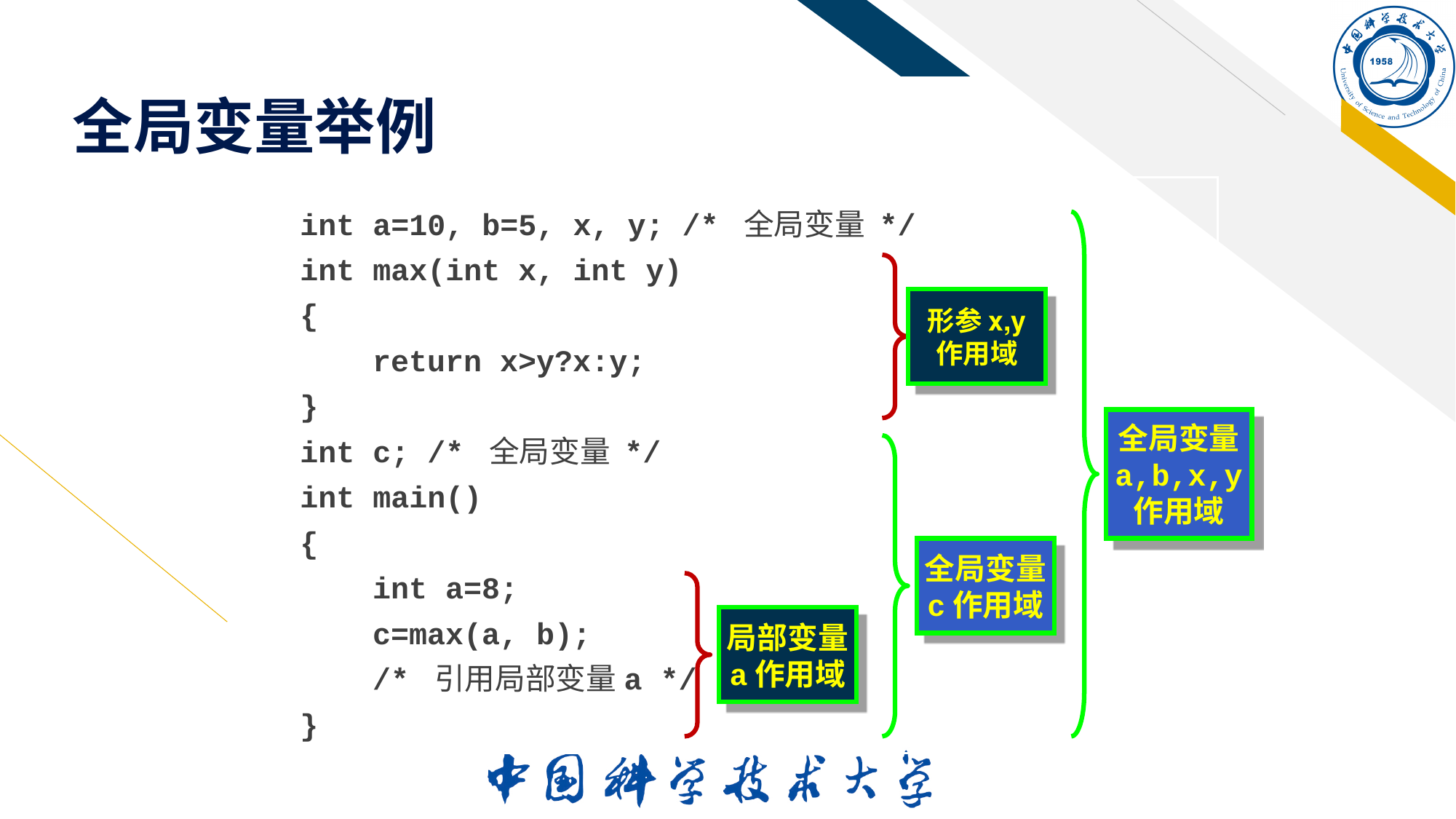

# 全局变量举例
int a=10, b=5, x, y; /* 全局变量 */
int max(int x, int y)
{
    return x>y?x:y;
}
int c; /* 全局变量 */
int main()
{
    int a=8;
    c=max(a, b);
    /* 引用局部变量a */
}

形参x,y
作用域
全局变量
a,b,x,y
作用域

全局变量
c作用域

局部变量
a作用域